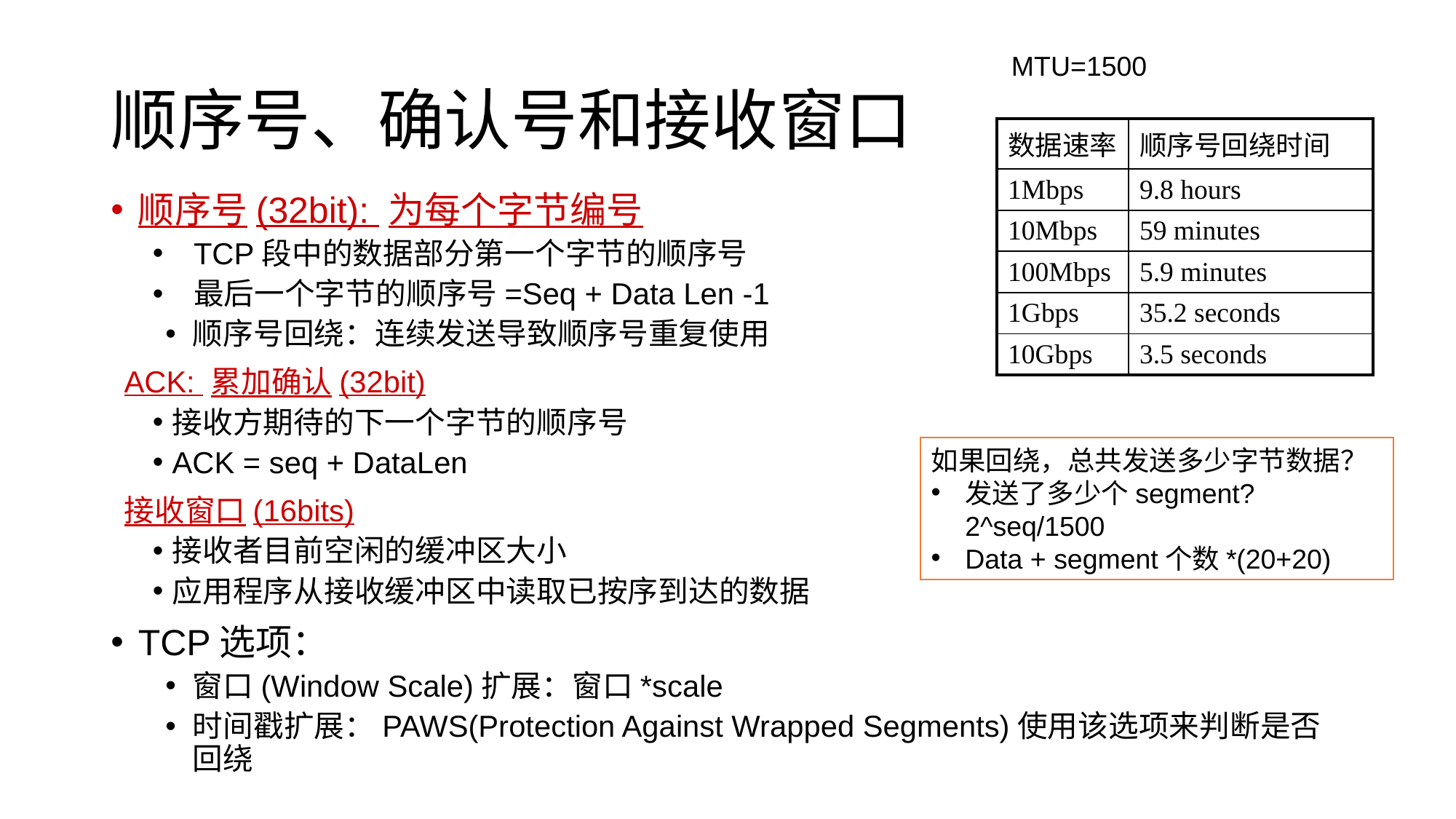

# 顺序号、确认号和接收窗口
MTU=1500
| 数据速率 | 顺序号回绕时间 |
| --- | --- |
| 1Mbps | 9.8 hours |
| 10Mbps | 59 minutes |
| 100Mbps | 5.9 minutes |
| 1Gbps | 35.2 seconds |
| 10Gbps | 3.5 seconds |
顺序号(32bit): 为每个字节编号
TCP段中的数据部分第一个字节的顺序号
最后一个字节的顺序号=Seq + Data Len -1
顺序号回绕：连续发送导致顺序号重复使用
ACK: 累加确认(32bit)
接收方期待的下一个字节的顺序号
ACK = seq + DataLen
接收窗口(16bits)
接收者目前空闲的缓冲区大小
应用程序从接收缓冲区中读取已按序到达的数据
TCP选项：
窗口(Window Scale)扩展：窗口*scale
时间戳扩展：PAWS(Protection Against Wrapped Segments)使用该选项来判断是否回绕

如果回绕，总共发送多少字节数据？
发送了多少个segment?  2^seq/1500
Data + segment个数*(20+20)